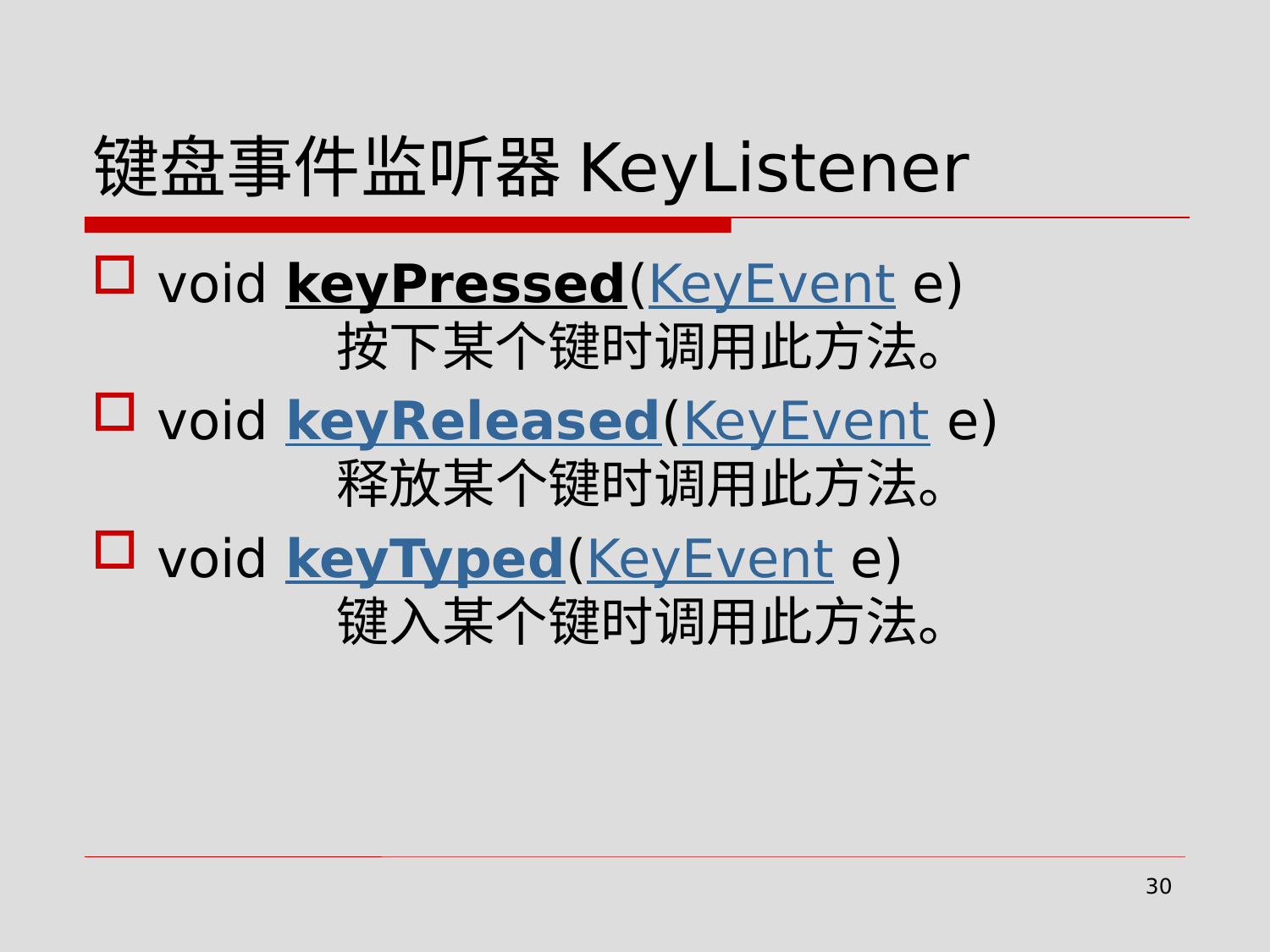

# 键盘事件监听器KeyListener
void keyPressed(KeyEvent e)
          按下某个键时调用此方法。
void keyReleased(KeyEvent e)
          释放某个键时调用此方法。
void keyTyped(KeyEvent e)
          键入某个键时调用此方法。
30